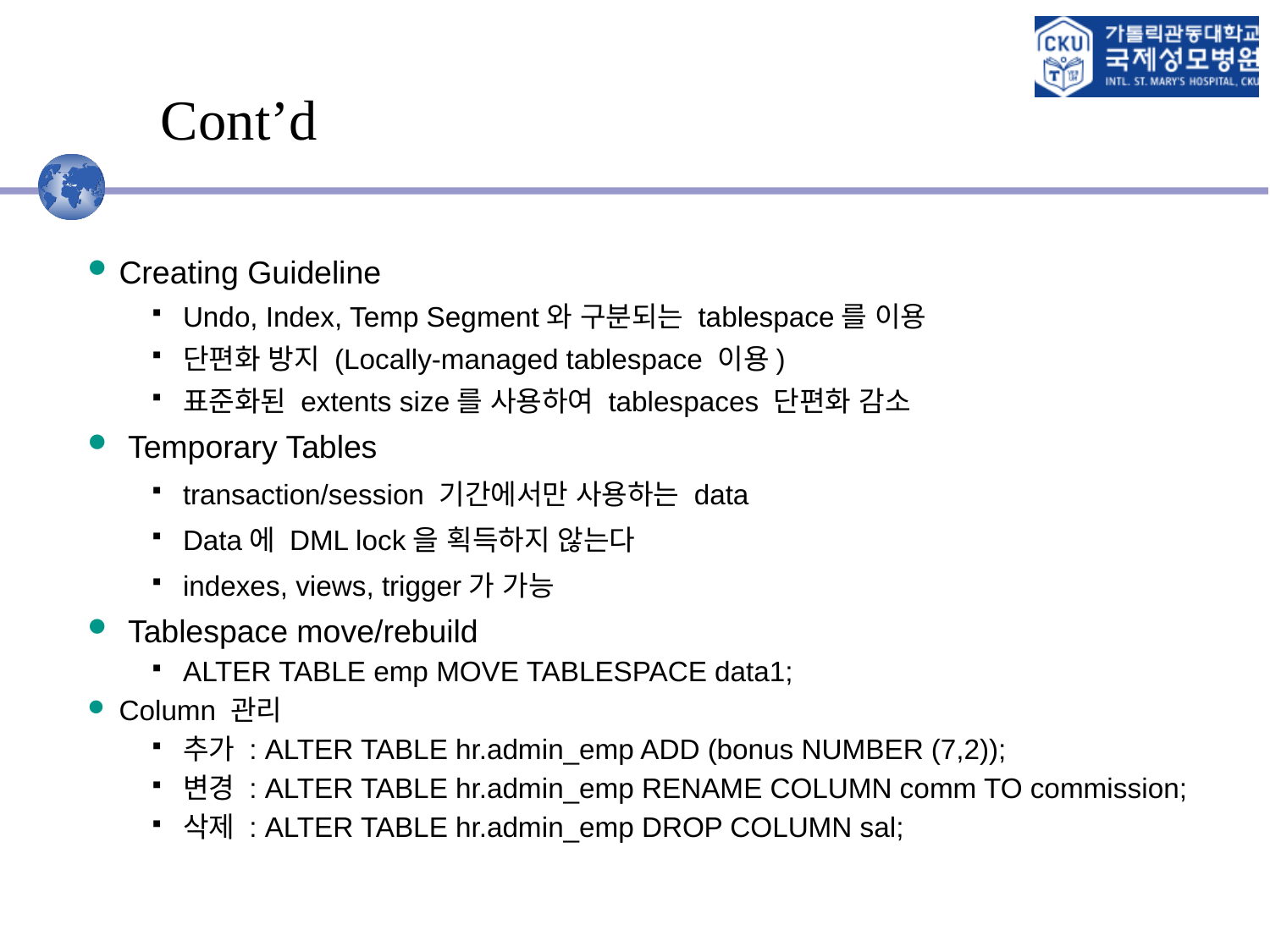

# Cont’d

Creating Guideline
Undo, Index, Temp Segment와 구분되는 tablespace를 이용
단편화 방지 (Locally-managed tablespace 이용)
표준화된 extents size를 사용하여 tablespaces 단편화 감소
 Temporary Tables
transaction/session 기간에서만 사용하는 data
Data에 DML lock을 획득하지 않는다
indexes, views, trigger가 가능
 Tablespace move/rebuild
ALTER TABLE emp MOVE TABLESPACE data1;
Column 관리
추가 : ALTER TABLE hr.admin_emp ADD (bonus NUMBER (7,2));
변경 : ALTER TABLE hr.admin_emp RENAME COLUMN comm TO commission;
삭제 : ALTER TABLE hr.admin_emp DROP COLUMN sal;